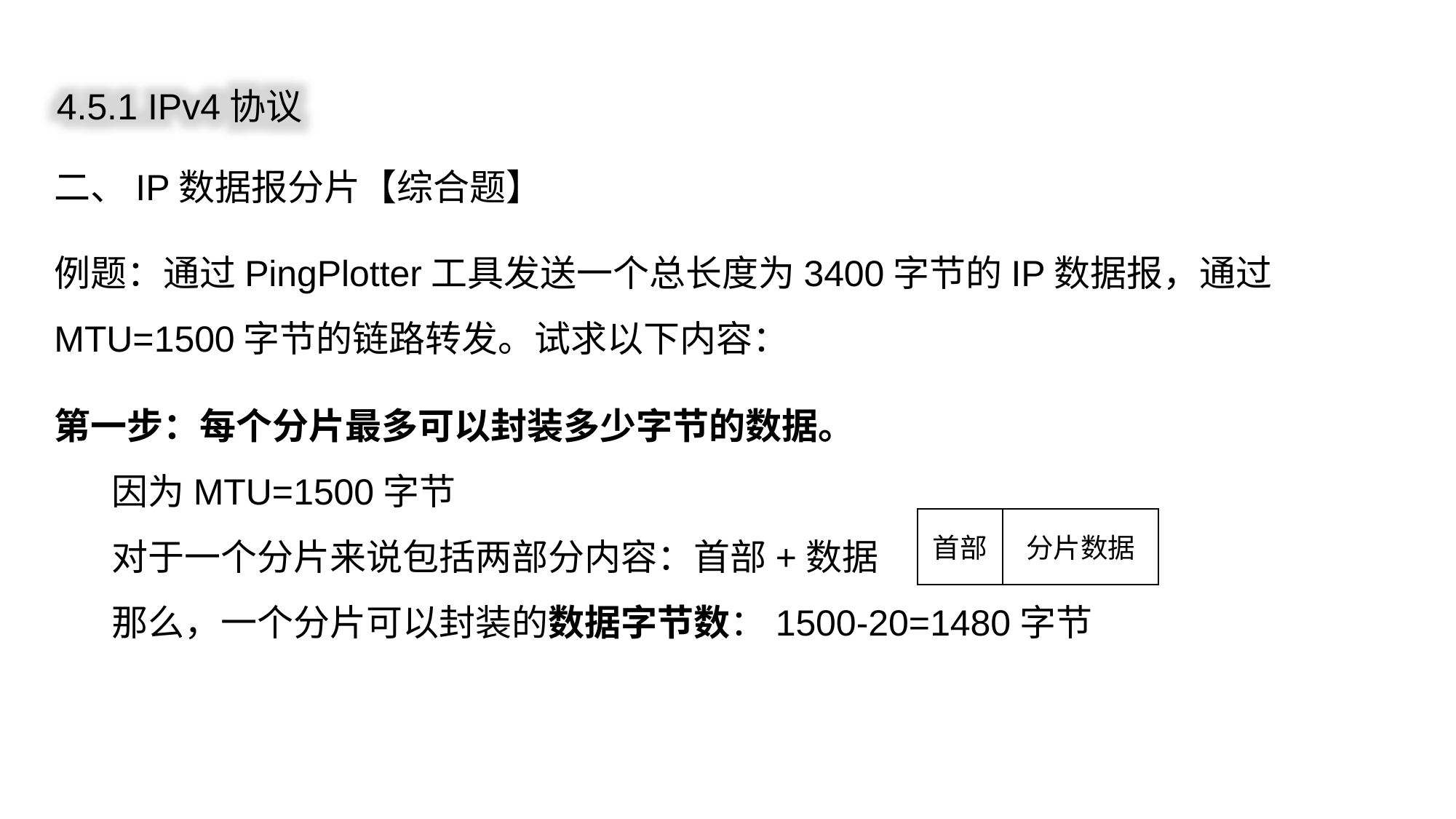

4.5.1 IPv4协议
二、IP数据报分片【综合题】
例题：通过PingPlotter工具发送一个总长度为3400字节的IP数据报，通过MTU=1500字节的链路转发。试求以下内容：
第一步：每个分片最多可以封装多少字节的数据。
      因为MTU=1500字节
      对于一个分片来说包括两部分内容：首部+数据
      那么，一个分片可以封装的数据字节数：1500-20=1480字节
首部
分片数据